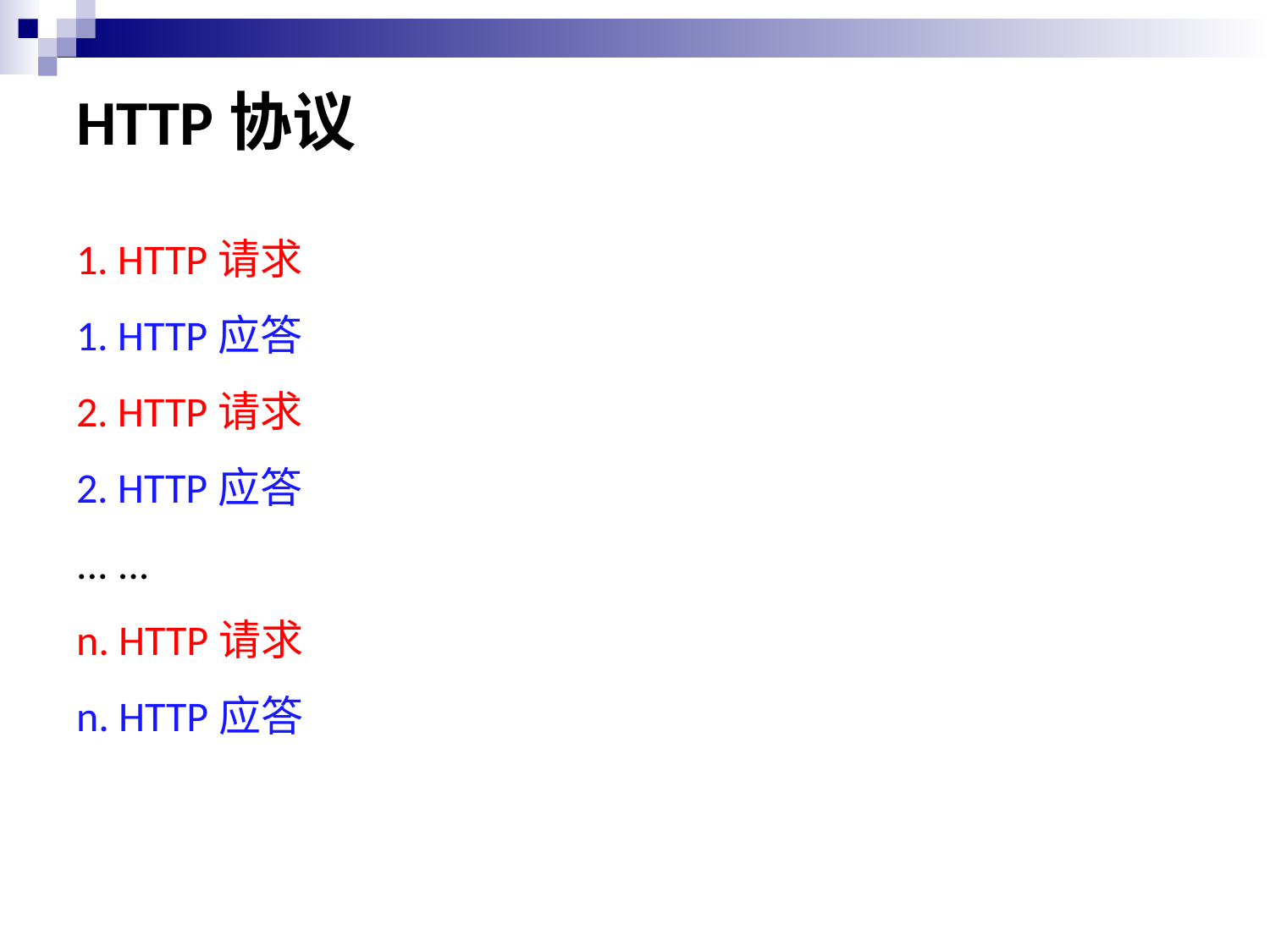

# HTTP协议
1. HTTP请求
1. HTTP应答
2. HTTP请求
2. HTTP应答
... ...
n. HTTP请求
n. HTTP应答